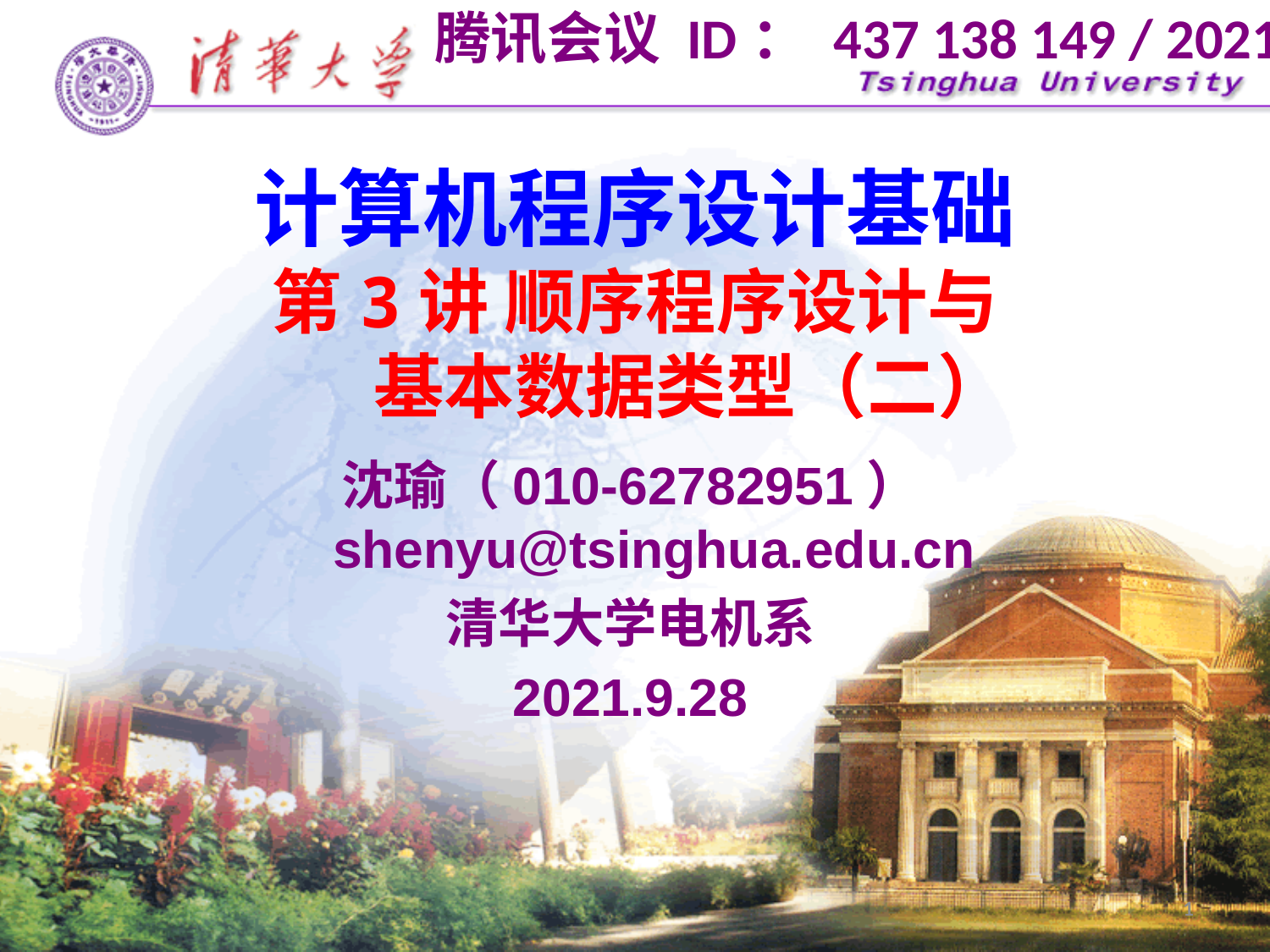

腾讯会议 ID： 437 138 149 / 2021
# 计算机程序设计基础 第3讲 顺序程序设计与 基本数据类型（二）
沈瑜（010-62782951） shenyu@tsinghua.edu.cn
清华大学电机系
2021.9.28
1